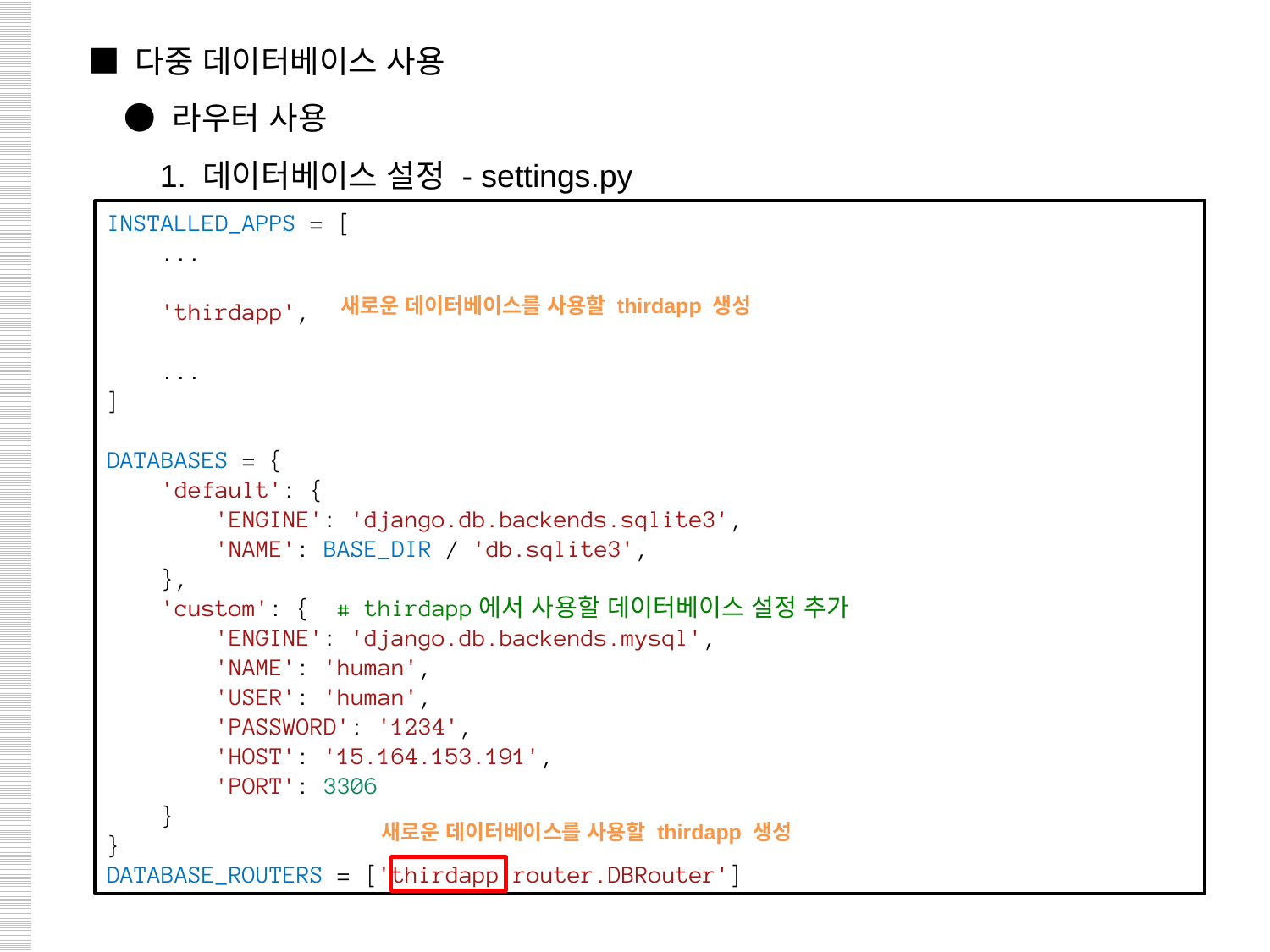

■ 다중 데이터베이스 사용
    ● 라우터 사용
        1. 데이터베이스 설정 - settings.py
INSTALLED_APPS = [
    ...

    'thirdapp',

    ...
]

DATABASES = {
    'default': {
        'ENGINE': 'django.db.backends.sqlite3',
        'NAME': BASE_DIR / 'db.sqlite3',
    },
    'custom': {  # thirdapp에서 사용할 데이터베이스 설정 추가
        'ENGINE': 'django.db.backends.mysql',
        'NAME': 'human',
        'USER': 'human',
        'PASSWORD': '1234',
        'HOST': '15.164.153.191',
        'PORT': 3306
    }
}
DATABASE_ROUTERS = ['thirdapp.router.DBRouter']
새로운 데이터베이스를 사용할 thirdapp 생성
새로운 데이터베이스를 사용할 thirdapp 생성